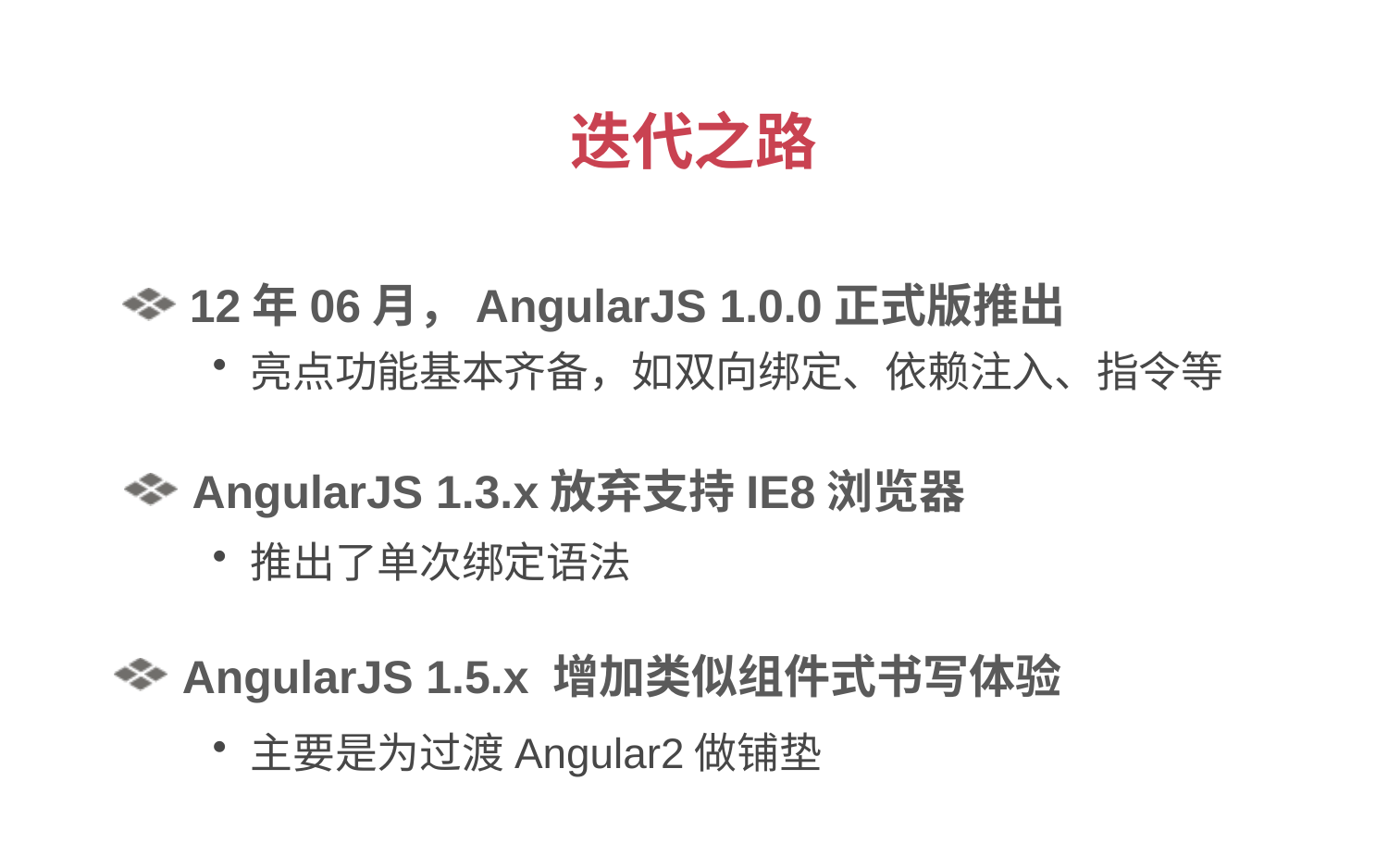

# 迭代之路
 12年06月，AngularJS 1.0.0正式版推出
亮点功能基本齐备，如双向绑定、依赖注入、指令等
 AngularJS 1.3.x放弃支持IE8浏览器
推出了单次绑定语法
 AngularJS 1.5.x 增加类似组件式书写体验
主要是为过渡Angular2做铺垫